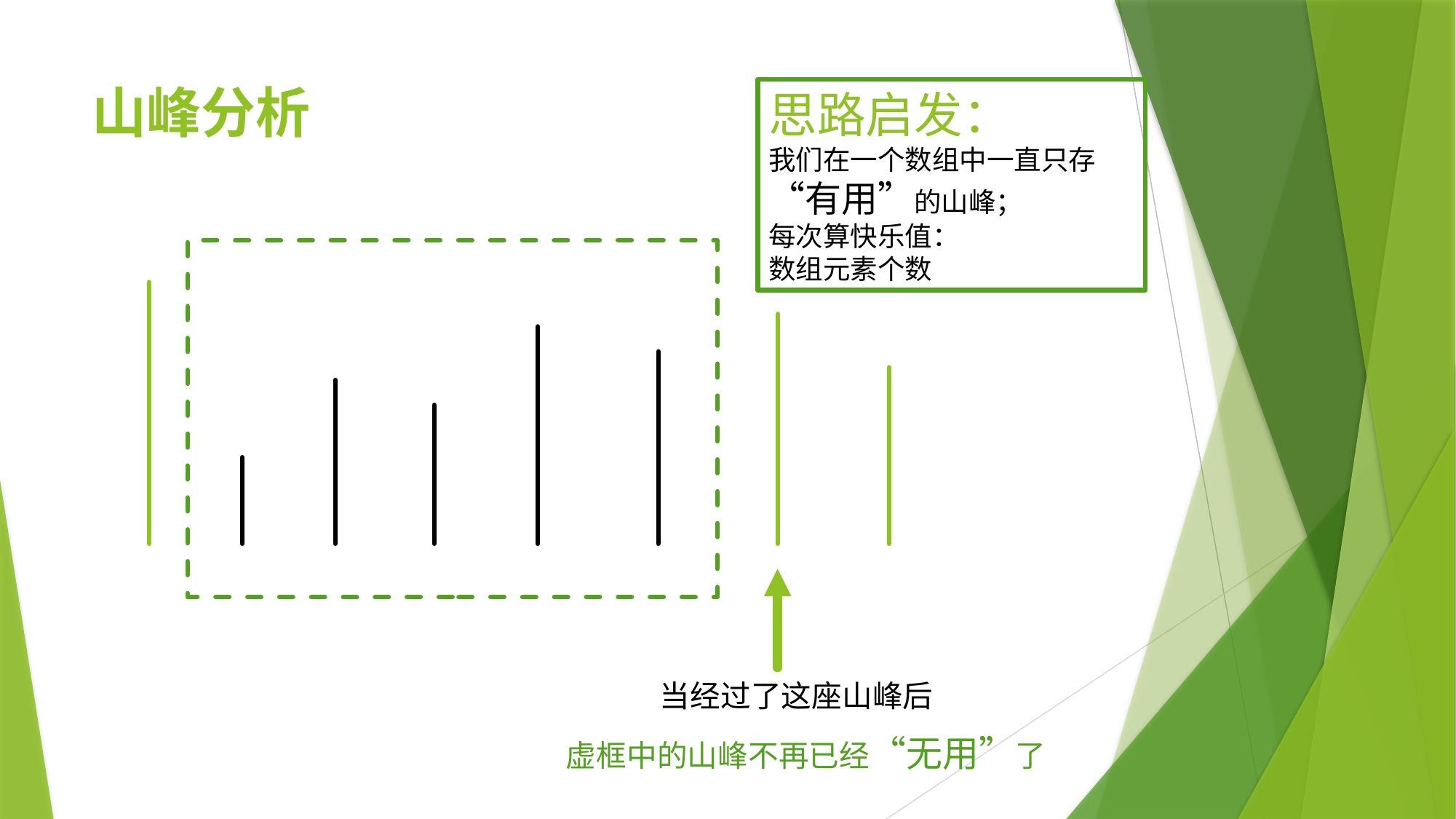

# 山峰分析
思路启发：
我们在一个数组中一直只存“有用”的山峰；
每次算快乐值：
数组元素个数

当经过了这座山峰后
虚框中的山峰不再已经“无用”了